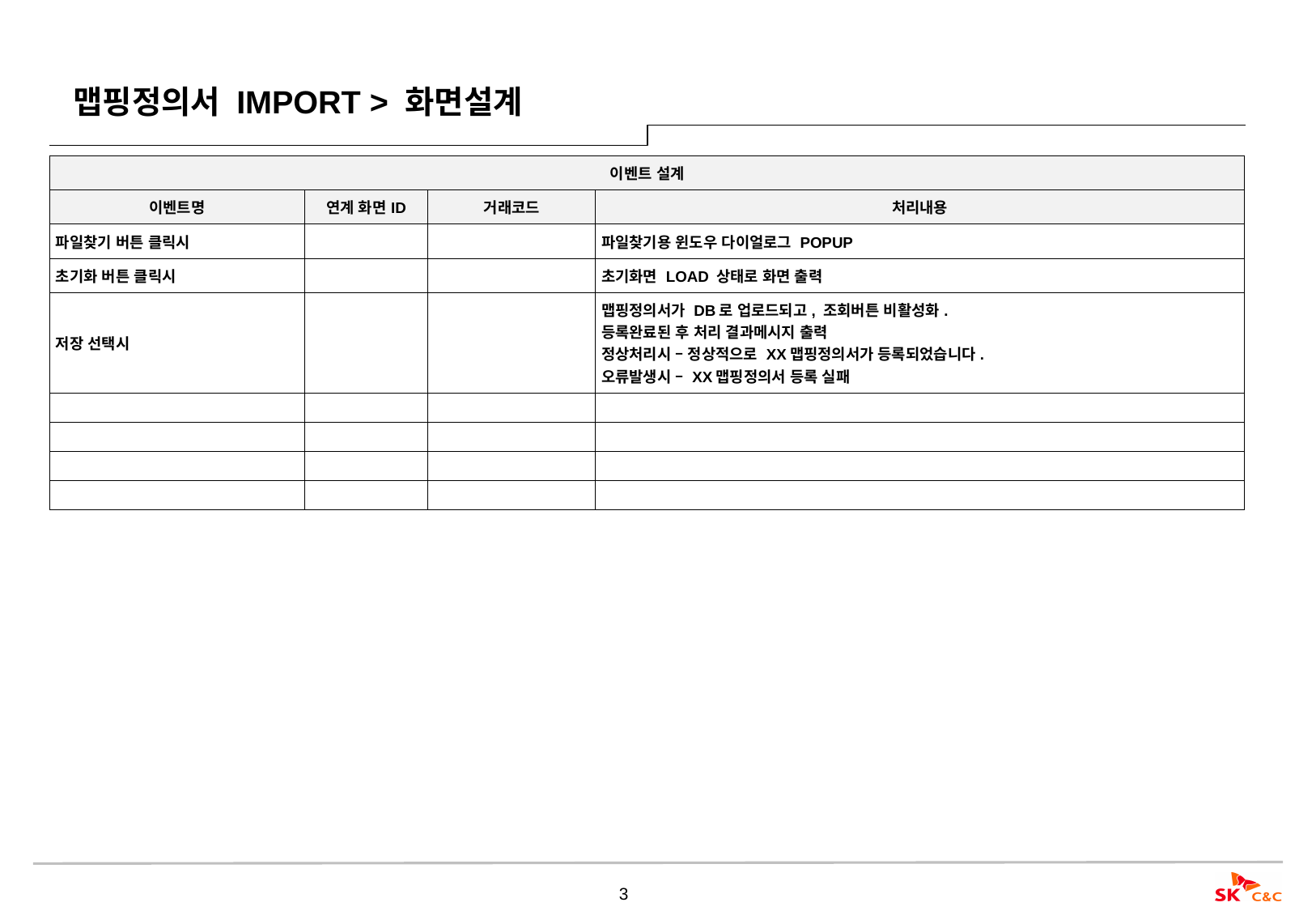

맵핑정의서 IMPORT > 화면설계

| 이벤트 설계 |  |  |  |
| --- | --- | --- | --- |
| 이벤트명 | 연계 화면ID | 거래코드 | 처리내용 |
| 파일찾기 버튼 클릭시 |  |  | 파일찾기용 윈도우 다이얼로그 POPUP |
| 초기화 버튼 클릭시 |  |  | 초기화면 LOAD 상태로 화면 출력 |
| 저장 선택시 |  |  | 맵핑정의서가 DB로 업로드되고, 조회버튼 비활성화. 등록완료된 후 처리 결과메시지 출력 정상처리시 – 정상적으로 XX맵핑정의서가 등록되었습니다. 오류발생시 – XX맵핑정의서 등록 실패 |
|  |  |  |  |
|  |  |  |  |
|  |  |  |  |
|  |  |  |  |